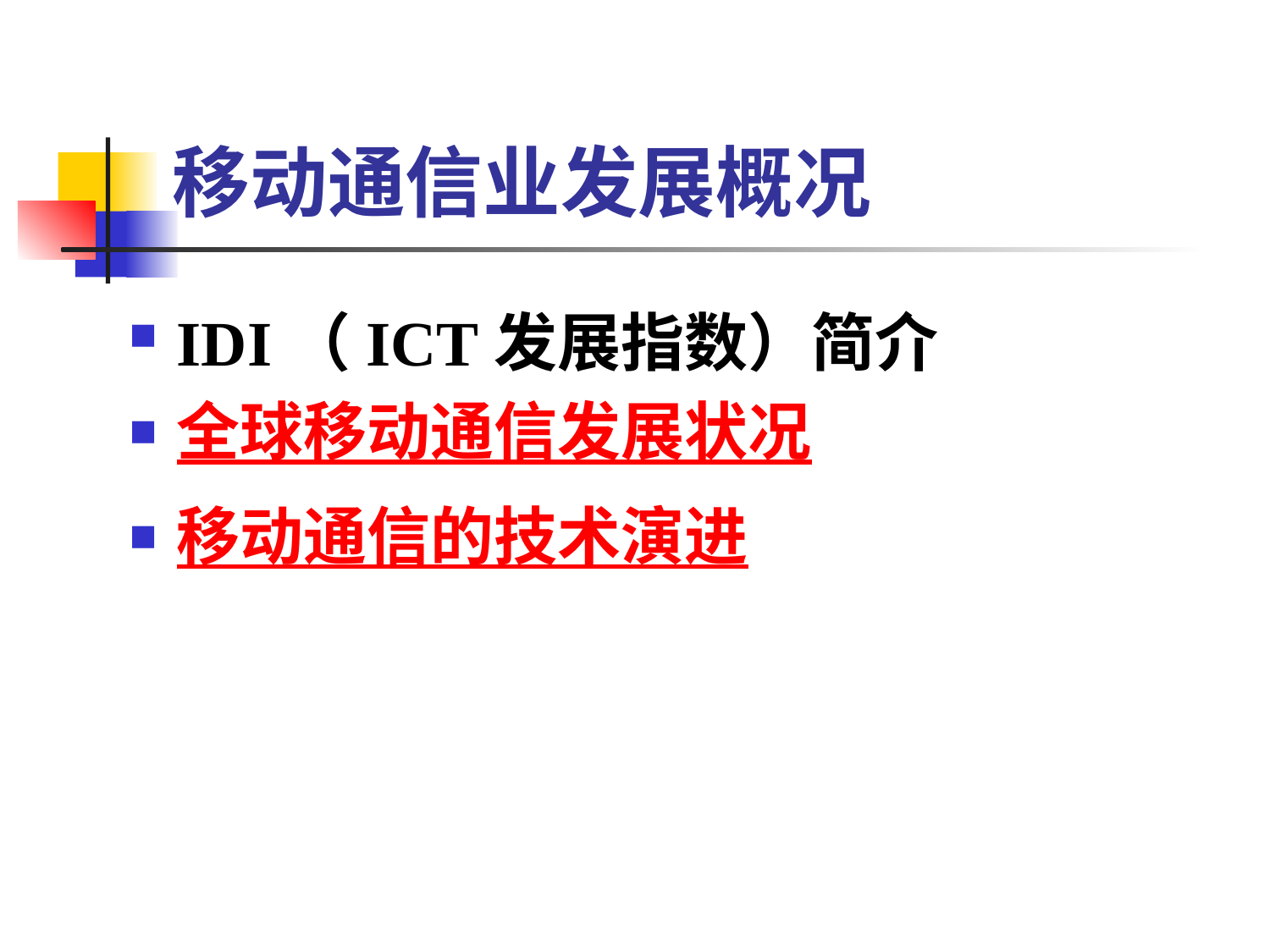

# 移动通信业发展概况
IDI（ICT发展指数）简介
全球移动通信发展状况
移动通信的技术演进